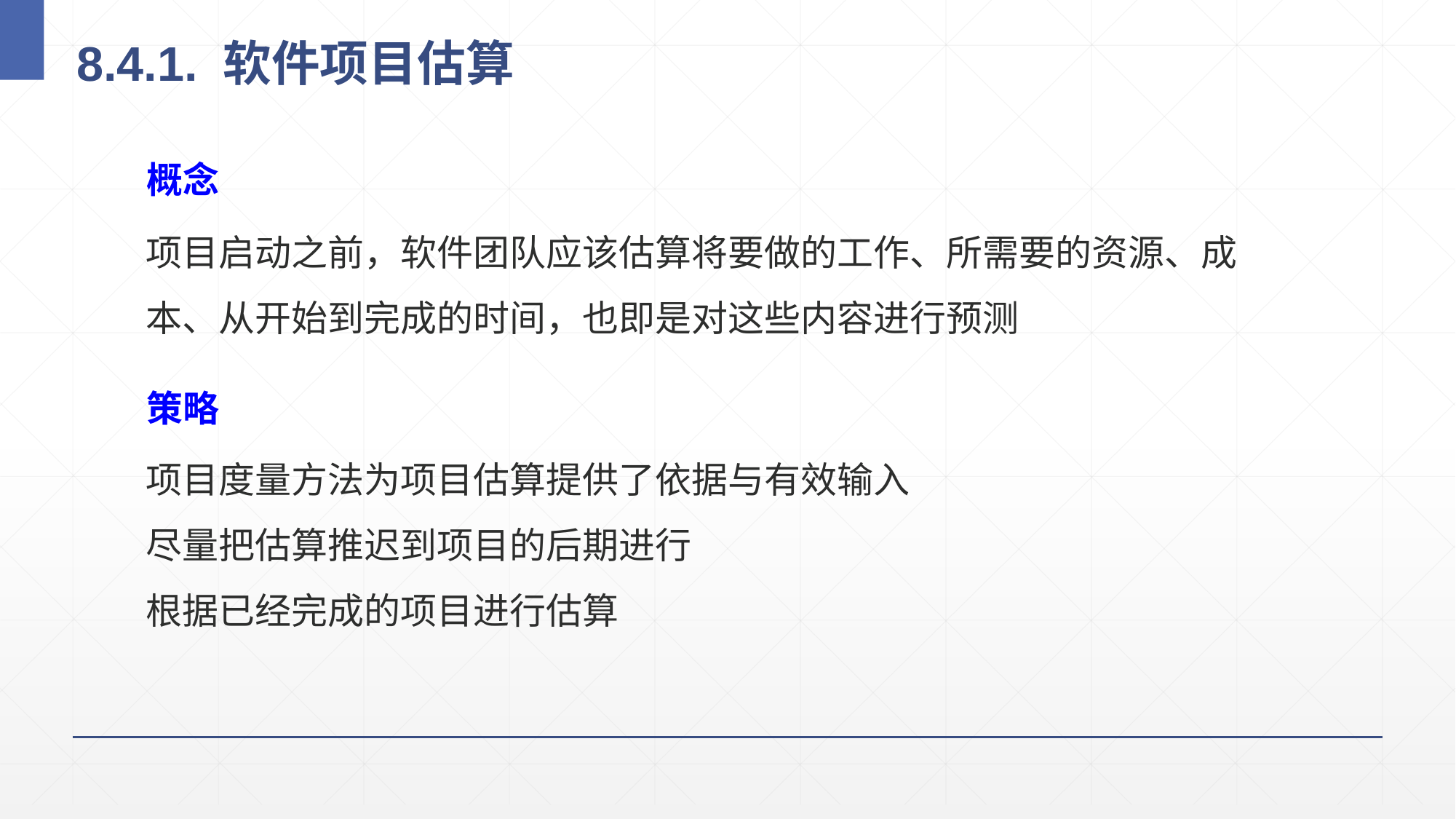

# 8.4.1. 软件项目估算
概念
项目启动之前，软件团队应该估算将要做的工作、所需要的资源、成本、从开始到完成的时间，也即是对这些内容进行预测
策略
项目度量方法为项目估算提供了依据与有效输入
尽量把估算推迟到项目的后期进行
根据已经完成的项目进行估算